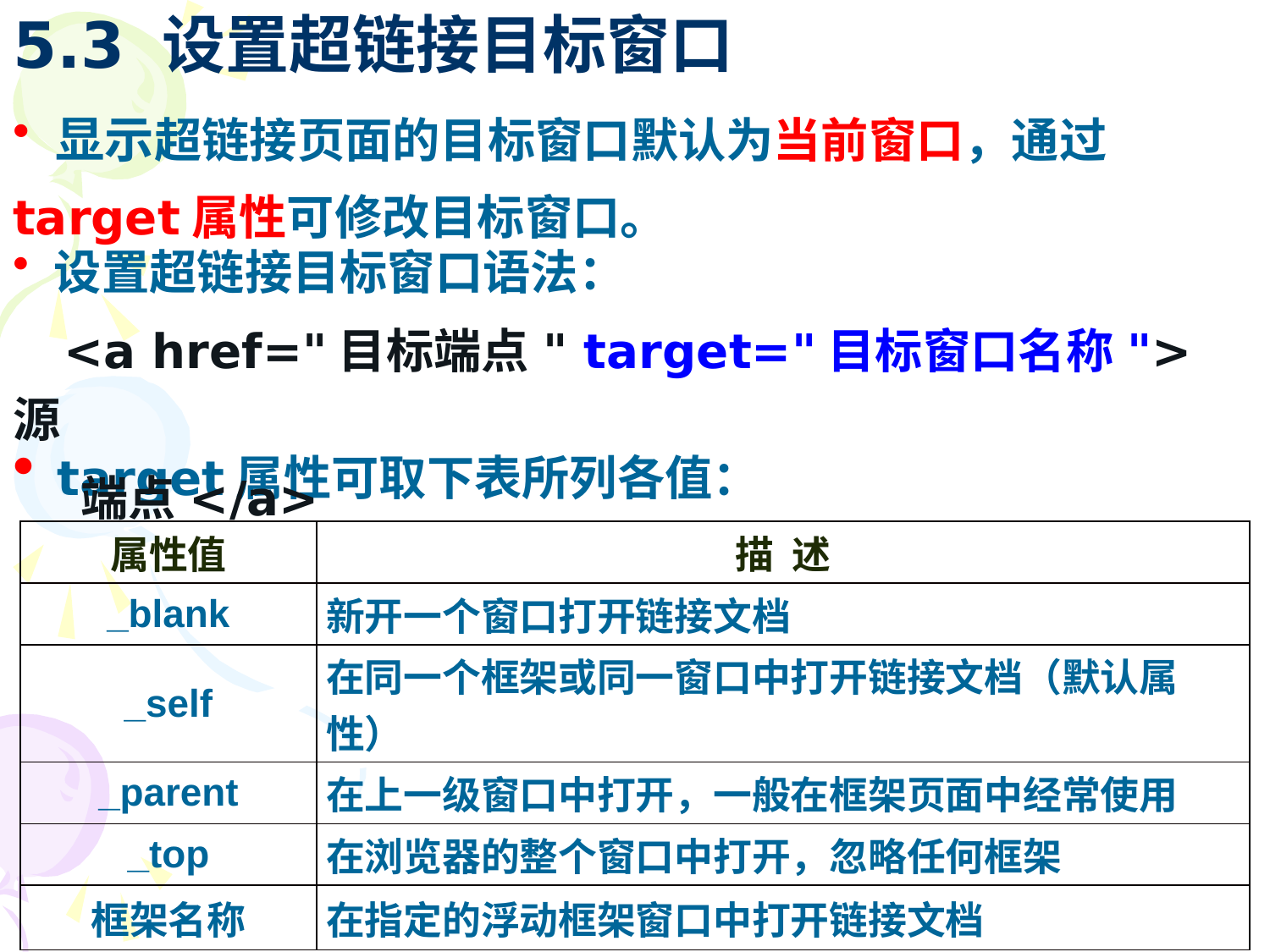

# 5.3 设置超链接目标窗口
| 显示超链接页面的目标窗口默认为当前窗口，通过target属性可修改目标窗口。 |
| --- |
| 设置超链接目标窗口语法： <a href="目标端点" target="目标窗口名称">源 端点</a> |
| --- |
| target属性可取下表所列各值： |
| --- |
| 属性值 | 描 述 |
| --- | --- |
| \_blank | 新开一个窗口打开链接文档 |
| \_self | 在同一个框架或同一窗口中打开链接文档（默认属性） |
| \_parent | 在上一级窗口中打开，一般在框架页面中经常使用 |
| \_top | 在浏览器的整个窗口中打开，忽略任何框架 |
| 框架名称 | 在指定的浮动框架窗口中打开链接文档 |